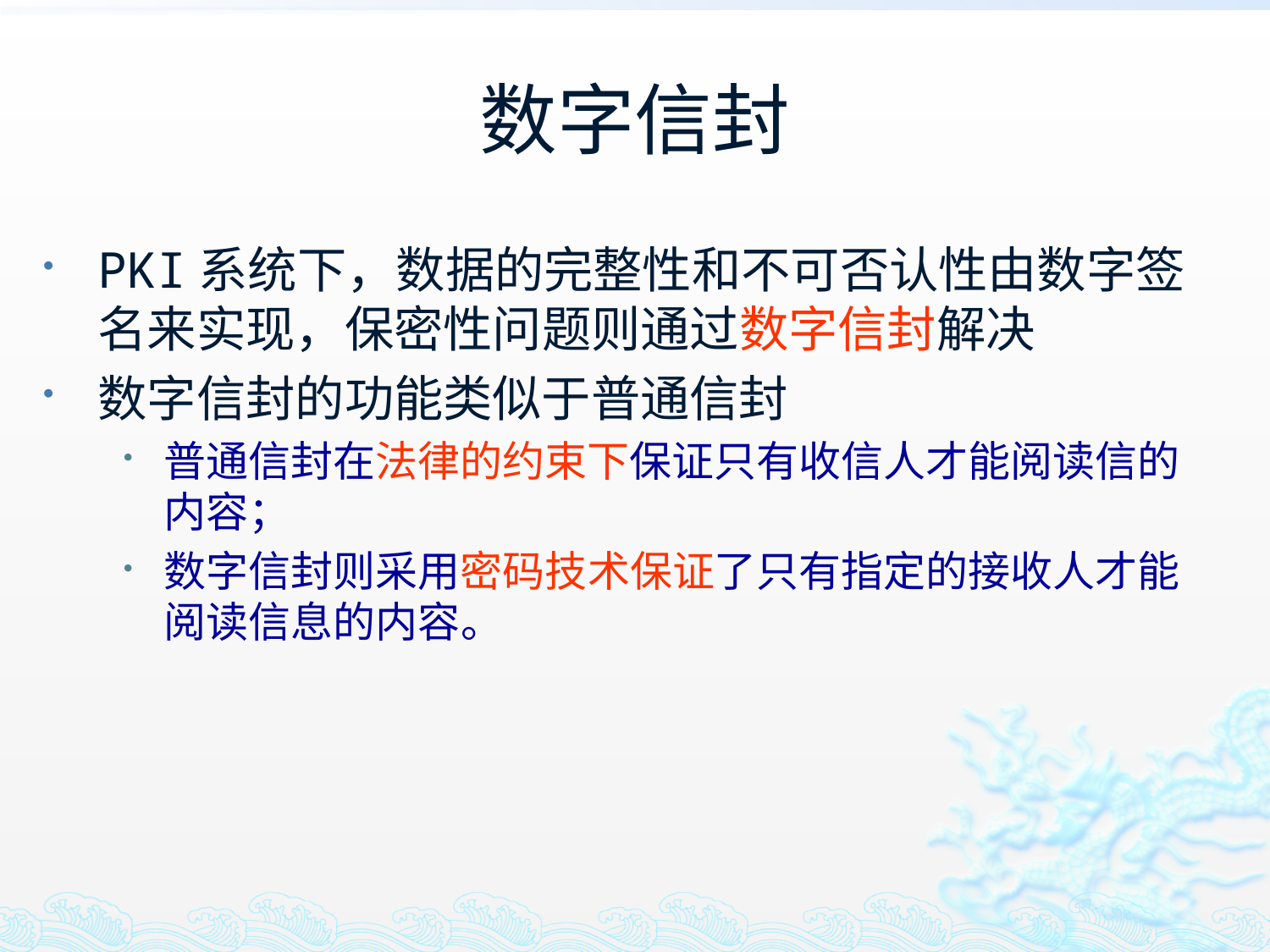

# 数字信封
PKI系统下，数据的完整性和不可否认性由数字签名来实现，保密性问题则通过数字信封解决
数字信封的功能类似于普通信封
普通信封在法律的约束下保证只有收信人才能阅读信的内容；
数字信封则采用密码技术保证了只有指定的接收人才能阅读信息的内容。